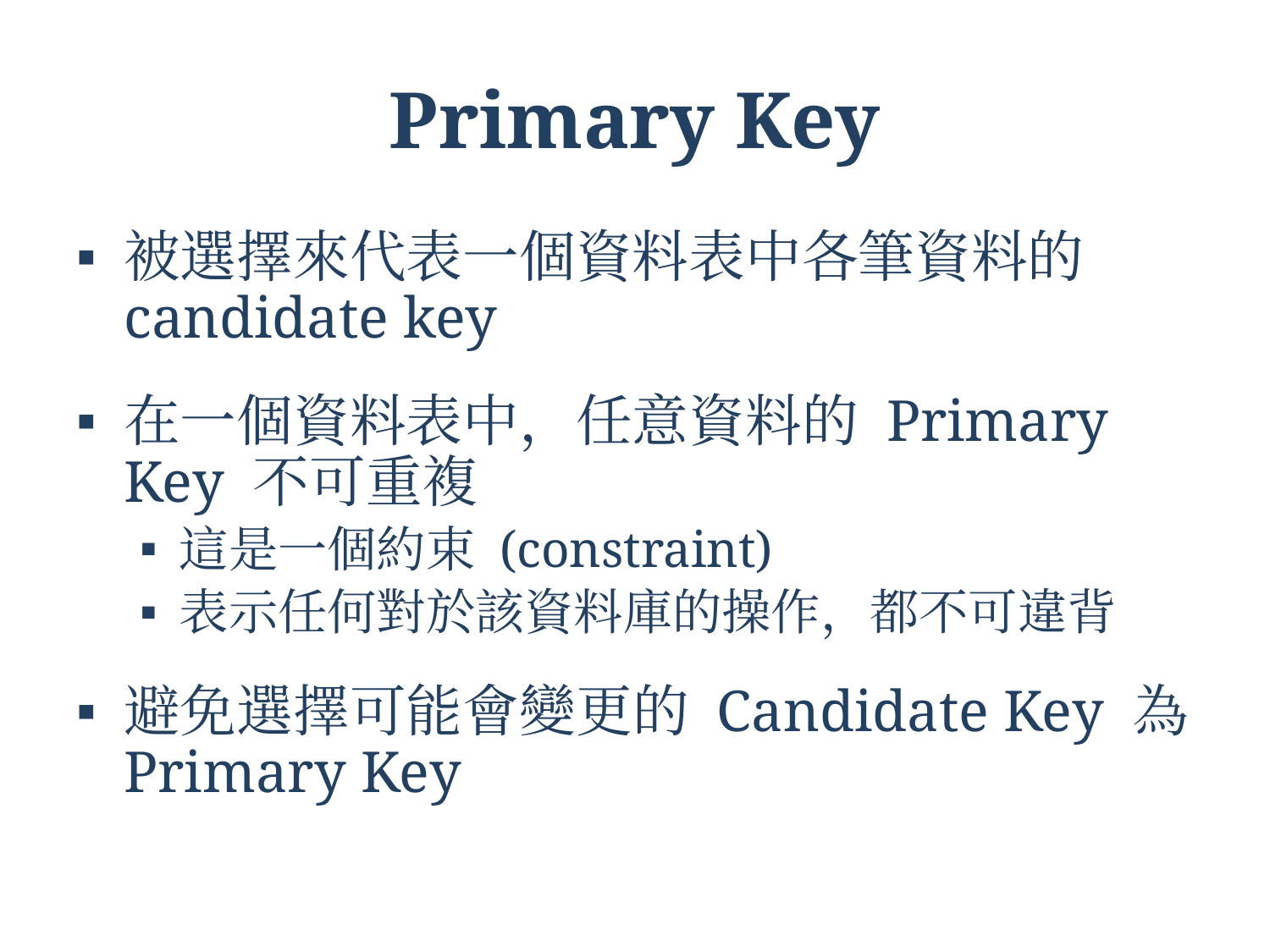

# Primary Key
被選擇來代表一個資料表中各筆資料的candidate key
在一個資料表中，任意資料的 Primary Key 不可重複
這是一個約束 (constraint)
表示任何對於該資料庫的操作，都不可違背
避免選擇可能會變更的 Candidate Key 為 Primary Key